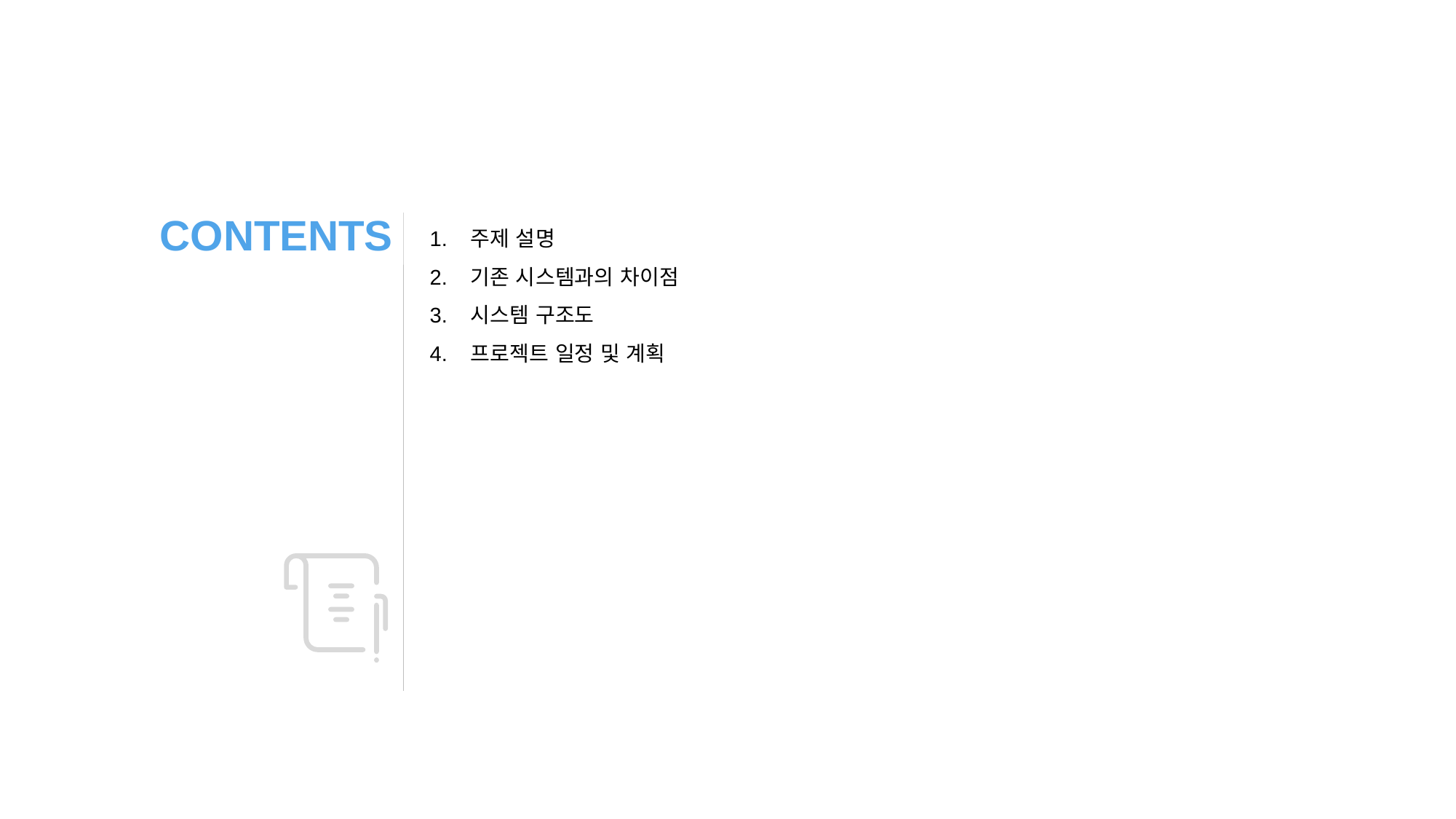

CONTENTS
주제 설명
기존 시스템과의 차이점
시스템 구조도
프로젝트 일정 및 계획